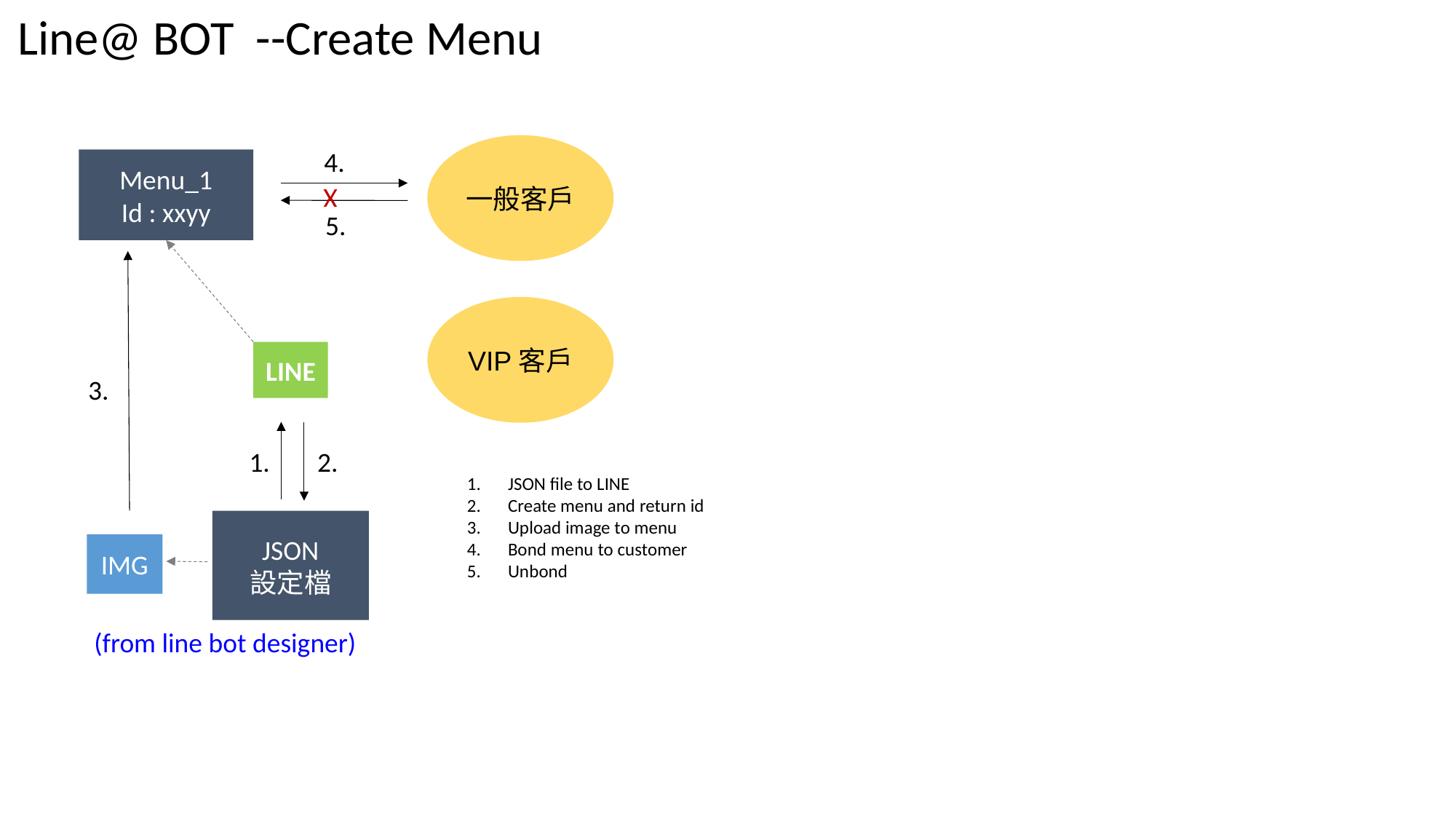

Line@ BOT  --Create Menu
一般客戶
4.
Menu_1
Id : xxyy
X
5.
VIP客戶
LINE
3.
1.
2.
JSON file to LINE
Create menu and return id
Upload image to menu
Bond menu to customer
Unbond
JSON
設定檔
IMG
(from line bot designer)